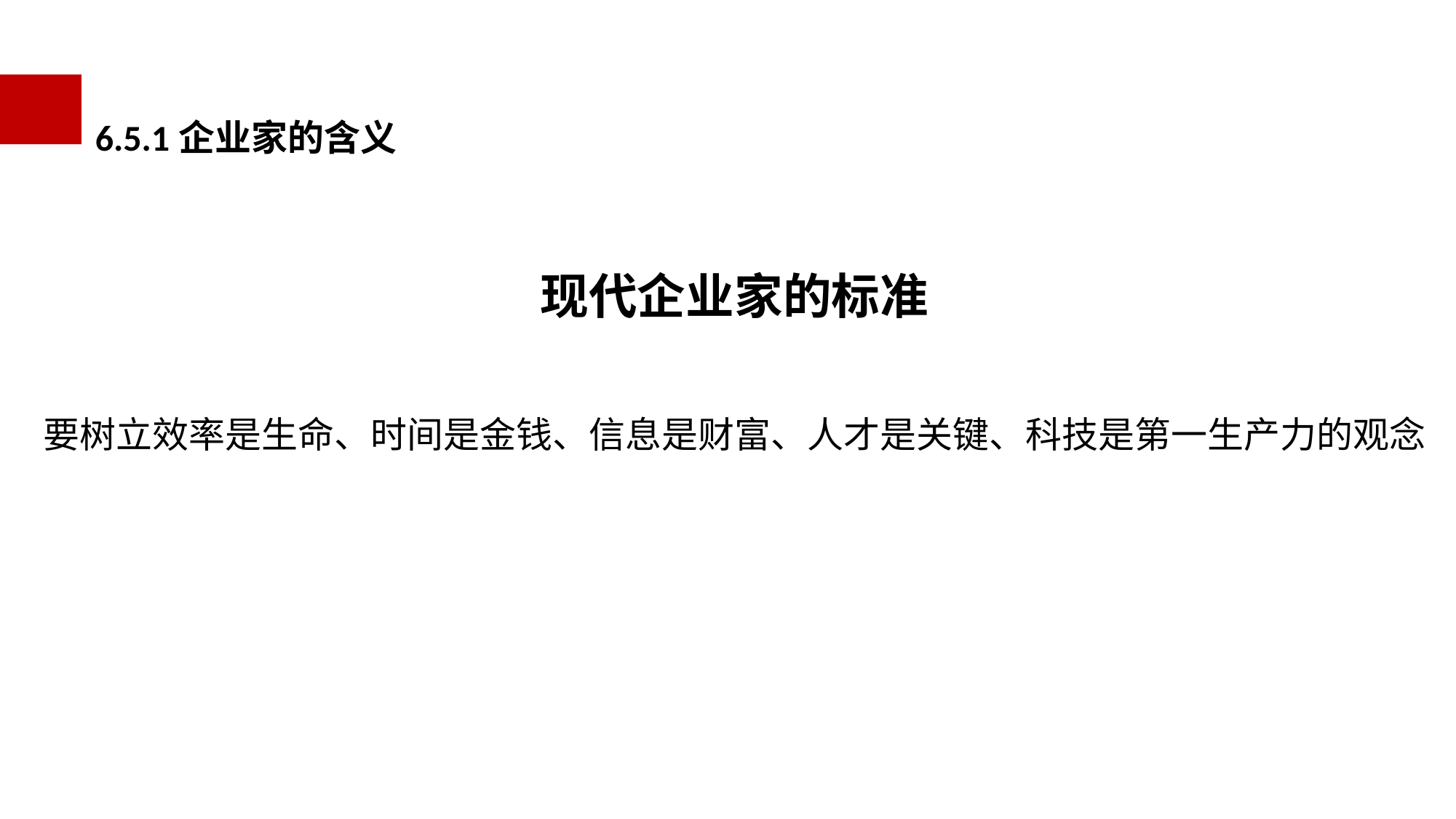

6.5.1企业家的含义

现代企业家的标准

要树立效率是生命、时间是金钱、信息是财富、人才是关键、科技是第一生产力的观念